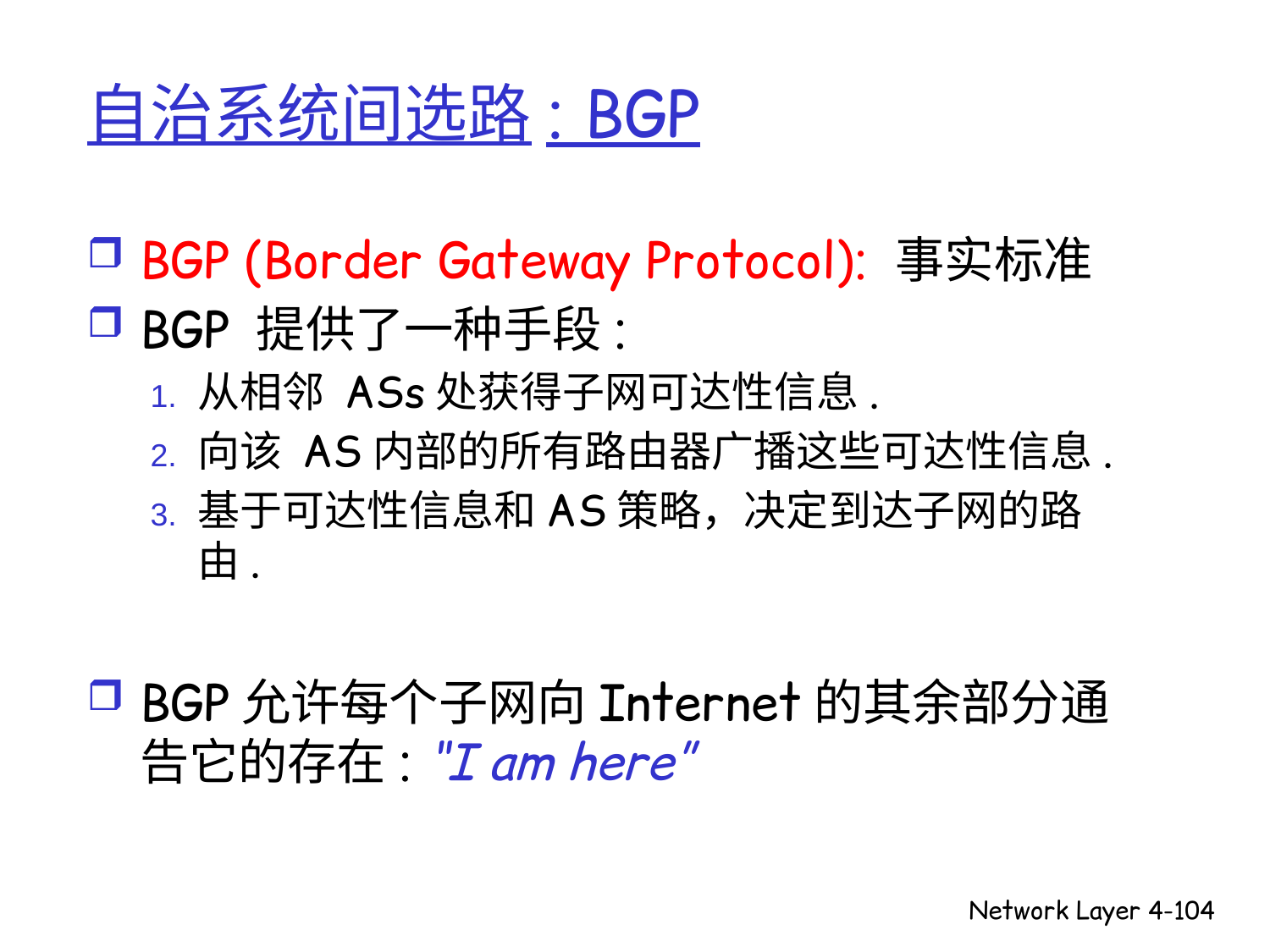

# 自治系统间选路: BGP
BGP (Border Gateway Protocol): 事实标准
BGP 提供了一种手段:
从相邻 ASs处获得子网可达性信息.
向该 AS内部的所有路由器广播这些可达性信息.
基于可达性信息和AS策略，决定到达子网的路由.

BGP允许每个子网向Internet的其余部分通告它的存在: “I am here”
Network Layer
4-104